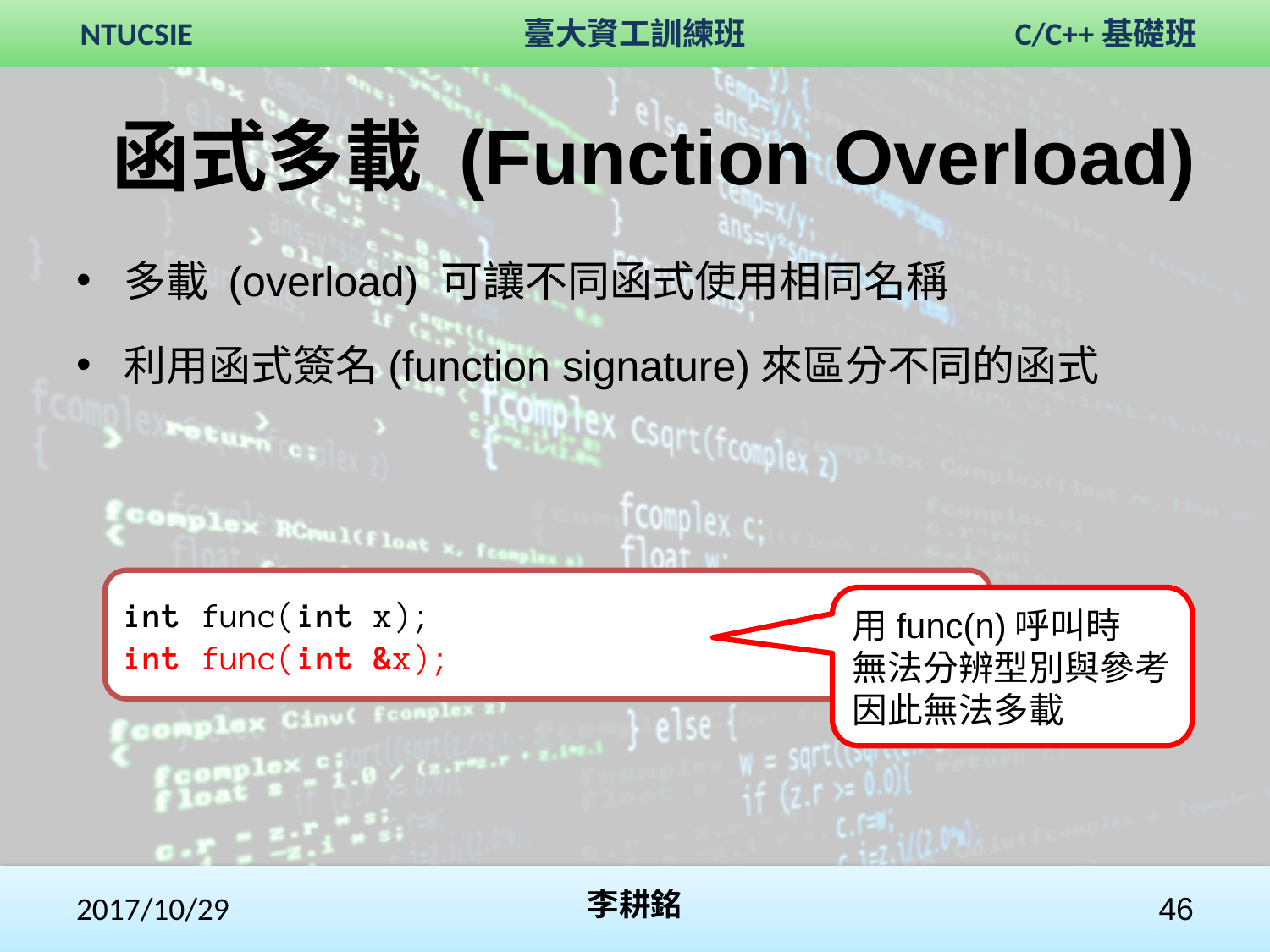

# 函式多載 (Function Overload)
多載 (overload) 可讓不同函式使用相同名稱
利用函式簽名(function signature)來區分不同的函式
int func(int x);
int func(int &x);
用func(n)呼叫時
無法分辨型別與參考
因此無法多載
2017/10/29
李耕銘
46